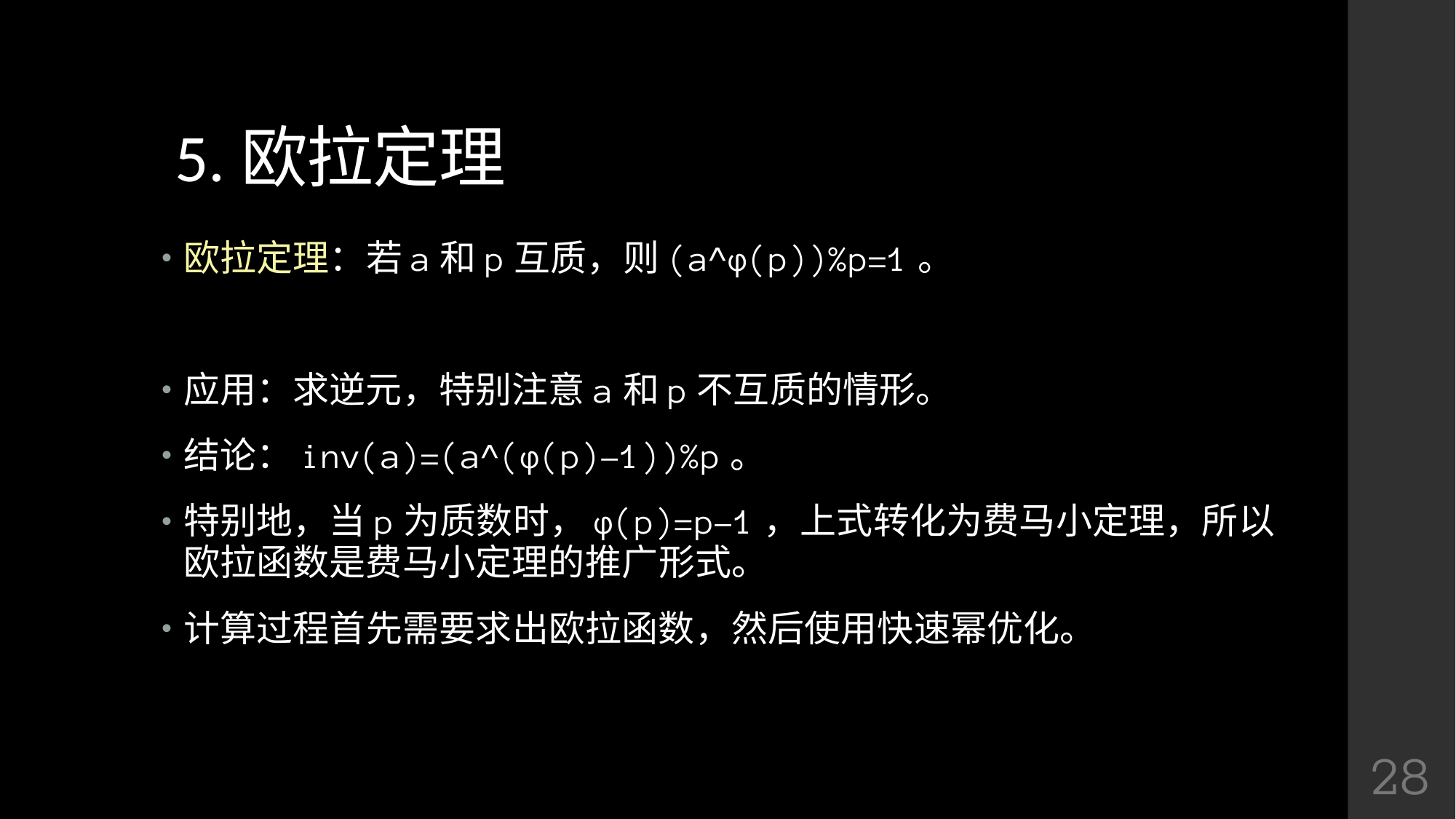

# 5.欧拉定理
欧拉定理：若a和p互质，则(a^φ(p))%p=1。

应用：求逆元，特别注意a和p不互质的情形。
结论：inv(a)=(a^(φ(p)-1))%p。
特别地，当p为质数时，φ(p)=p-1，上式转化为费马小定理，所以欧拉函数是费马小定理的推广形式。
计算过程首先需要求出欧拉函数，然后使用快速幂优化。
28